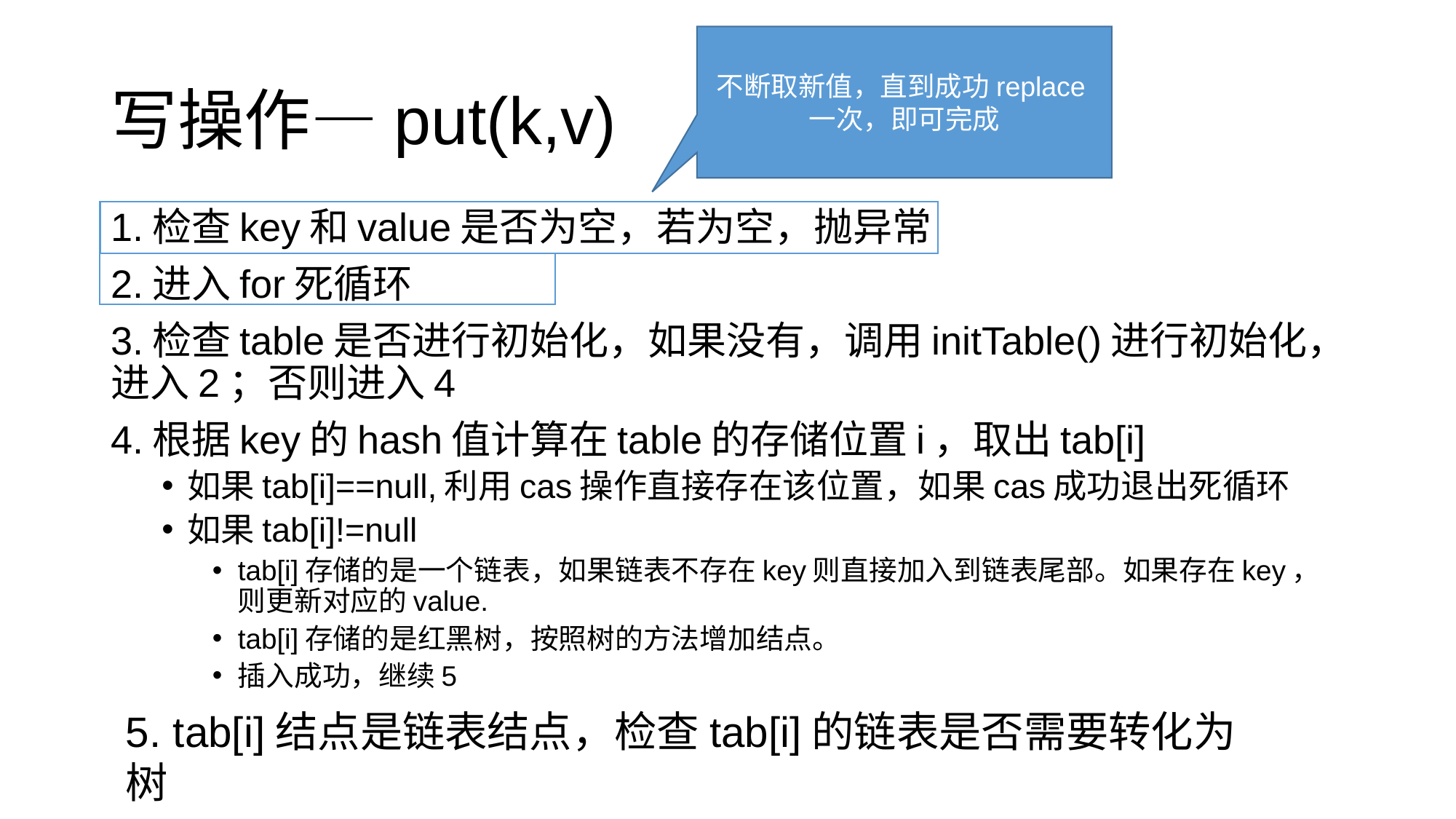

不断取新值，直到成功replace一次，即可完成
# 写操作—put(k,v)

1.检查key和value是否为空，若为空，抛异常
2.进入for死循环
3.检查table是否进行初始化，如果没有，调用initTable()进行初始化，进入2；否则进入4
4.根据key的hash值计算在table的存储位置i，取出tab[i]
如果tab[i]==null,利用cas操作直接存在该位置，如果cas成功退出死循环
如果tab[i]!=null
tab[i]存储的是一个链表，如果链表不存在key则直接加入到链表尾部。如果存在key，则更新对应的value.
tab[i]存储的是红黑树，按照树的方法增加结点。
插入成功，继续5

5. tab[i]结点是链表结点，检查tab[i]的链表是否需要转化为树